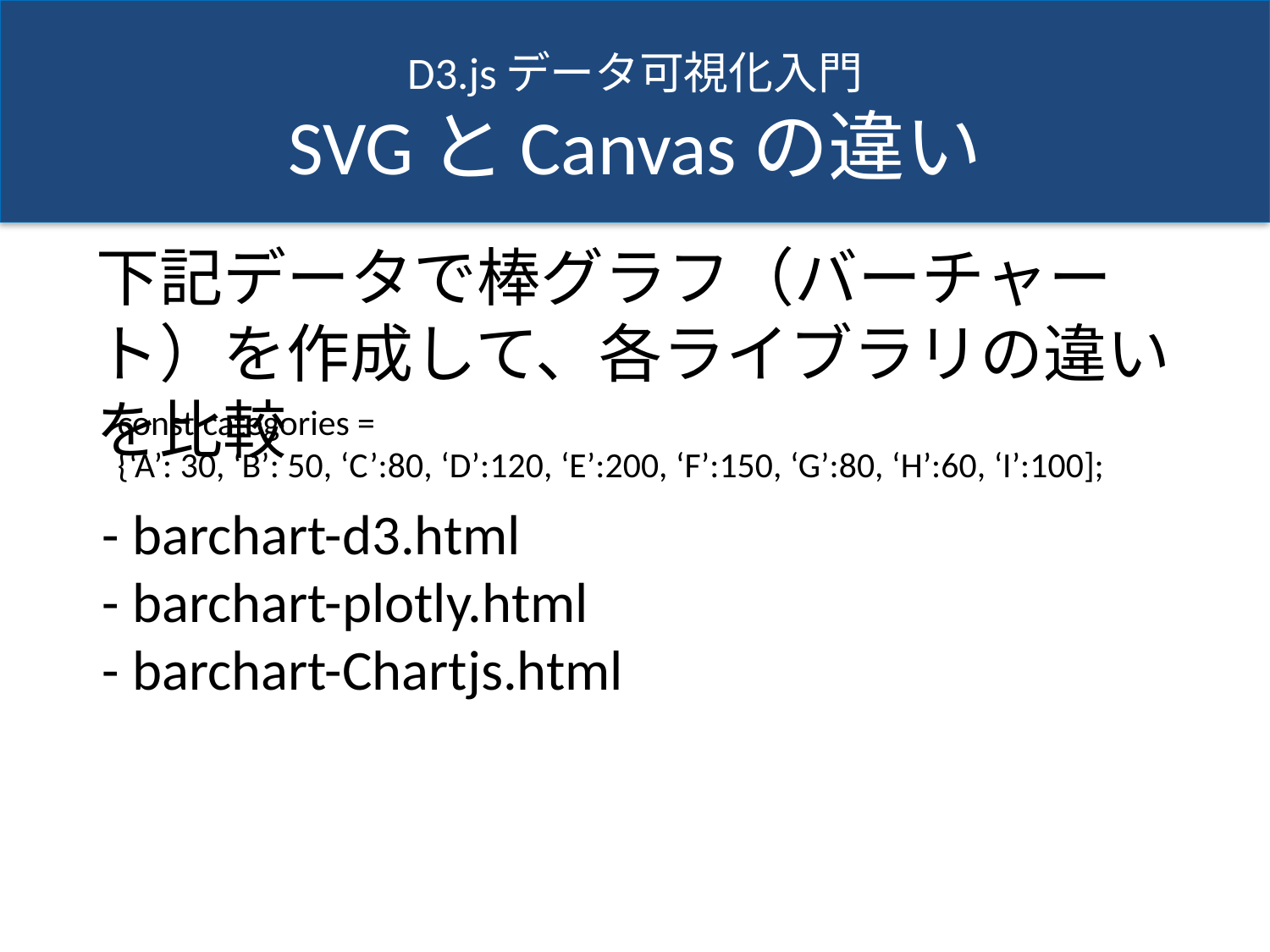

# D3.jsデータ可視化入門 SVGとCanvasの違い
下記データで棒グラフ（バーチャート）を作成して、各ライブラリの違いを比較
const categories =
{‘A’: 30, ‘B’: 50, ‘C’:80, ‘D’:120, ‘E’:200, ‘F’:150, ‘G’:80, ‘H’:60, ‘I’:100];
- barchart-d3.html
- barchart-plotly.html
- barchart-Chartjs.html